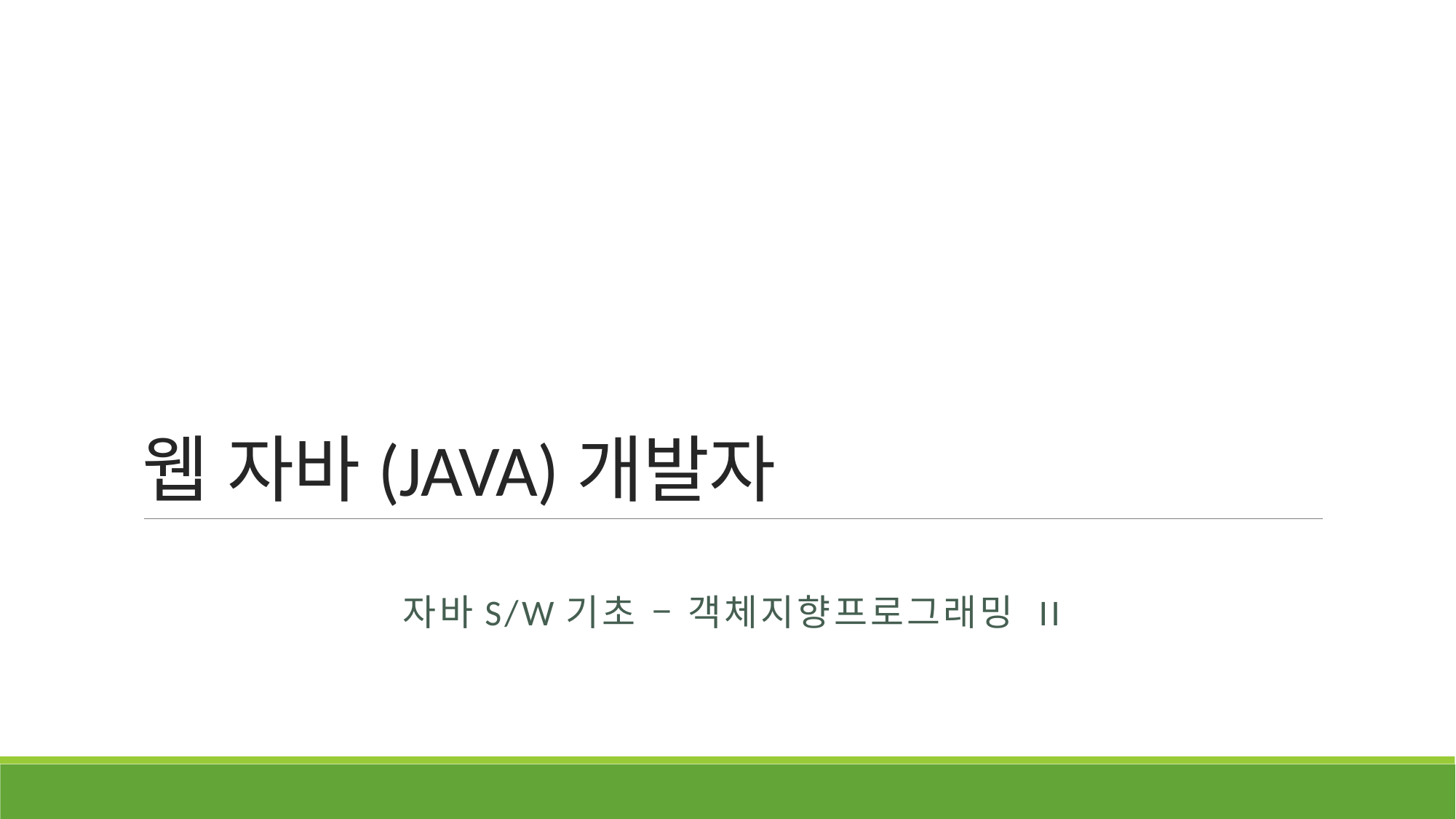

# 웹 자바(JAVA)개발자
자바S/W기초 – 객체지향프로그래밍 II